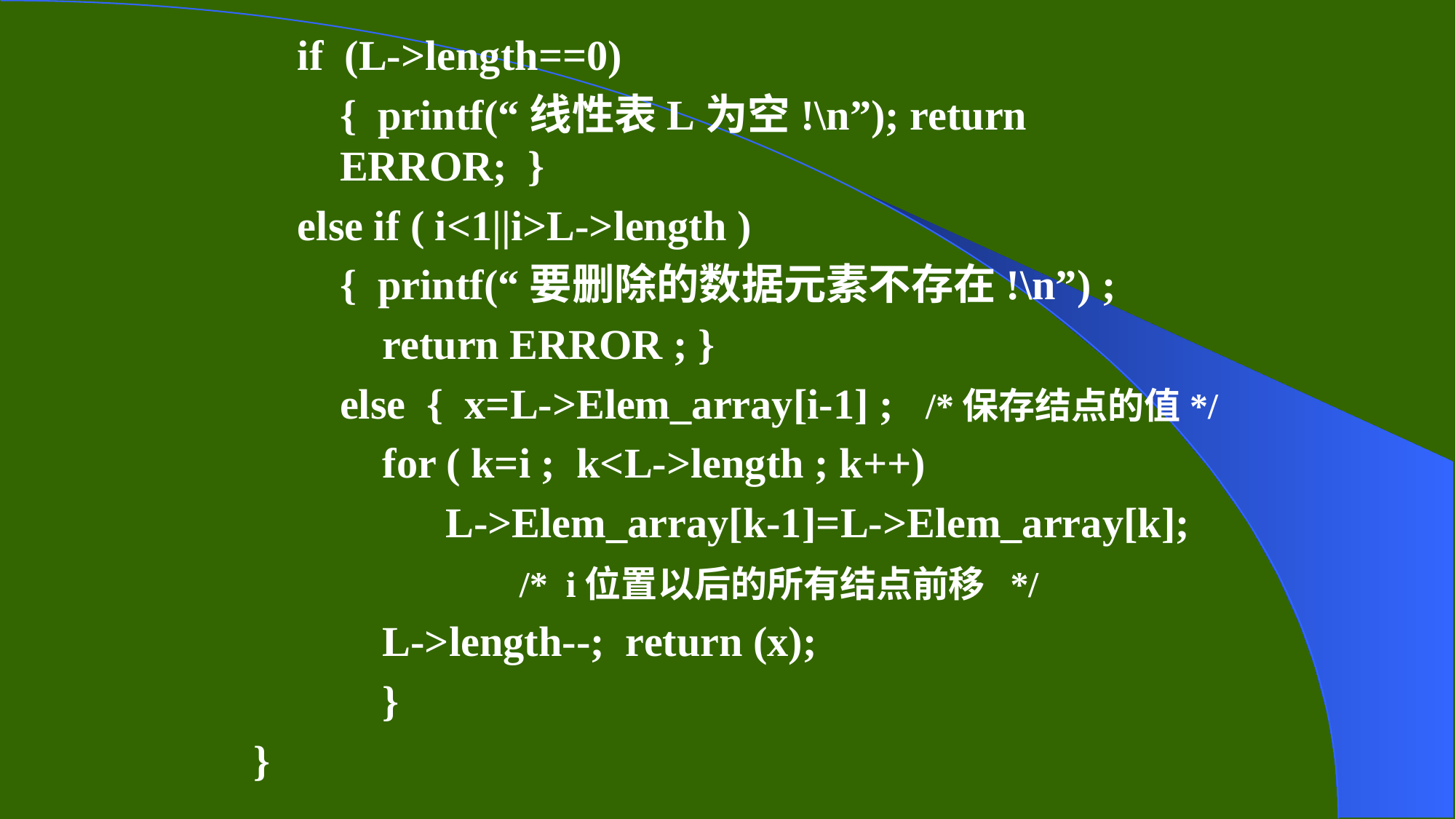

# if  (L->length==0)
{  printf(“线性表L为空!\n”); return ERROR;  }
else if ( i<1||i>L->length )
{  printf(“要删除的数据元素不存在!\n”) ;
return ERROR ; }
else  {  x=L->Elem_array[i-1] ;   /*保存结点的值*/
for ( k=i ;  k<L->length ; k++)
      L->Elem_array[k-1]=L->Elem_array[k];
             /*  i位置以后的所有结点前移  */
L->length--;  return (x);
}
}